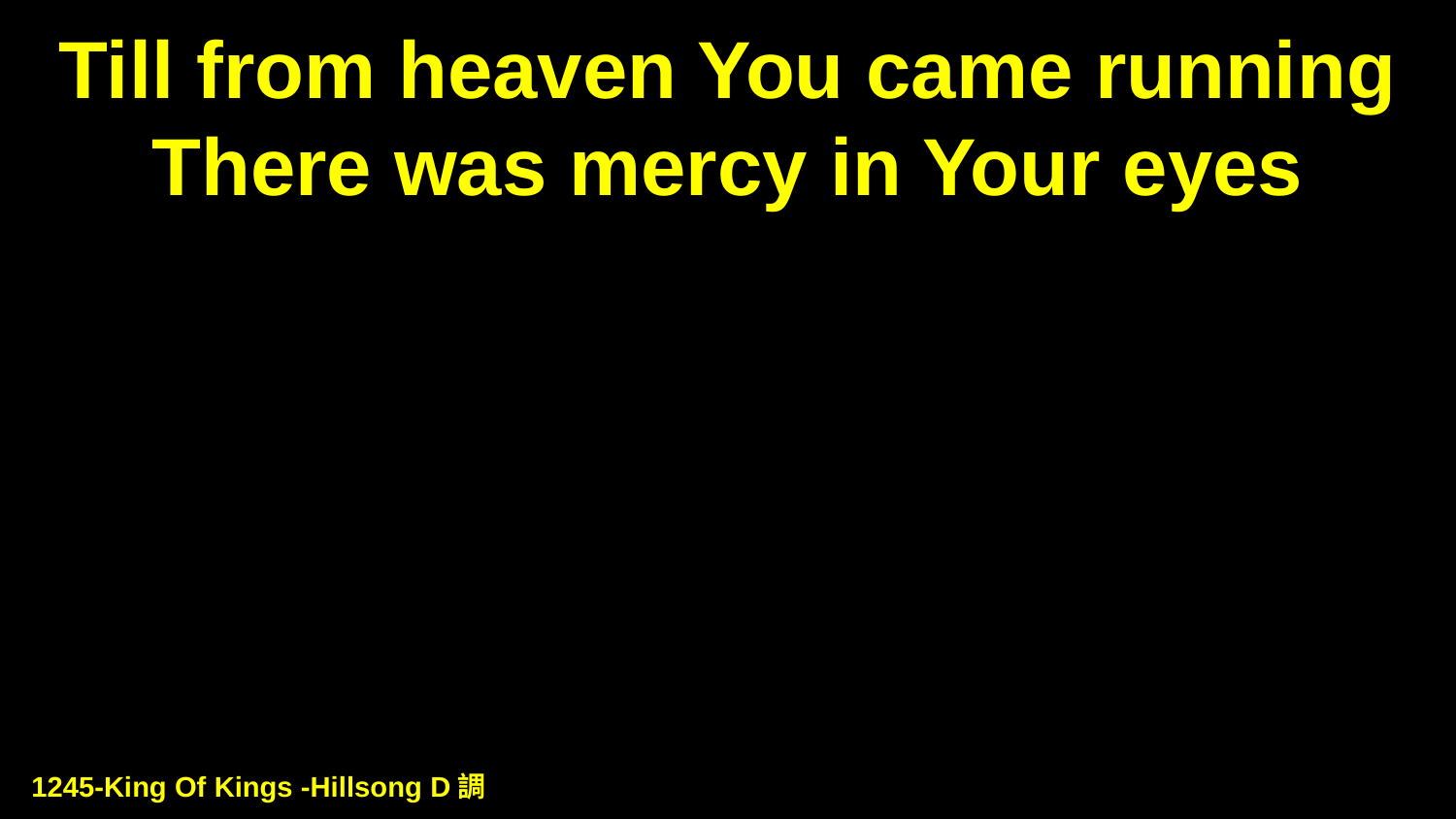

# Till from heaven You came running There was mercy in Your eyes
1245-King Of Kings -Hillsong D調